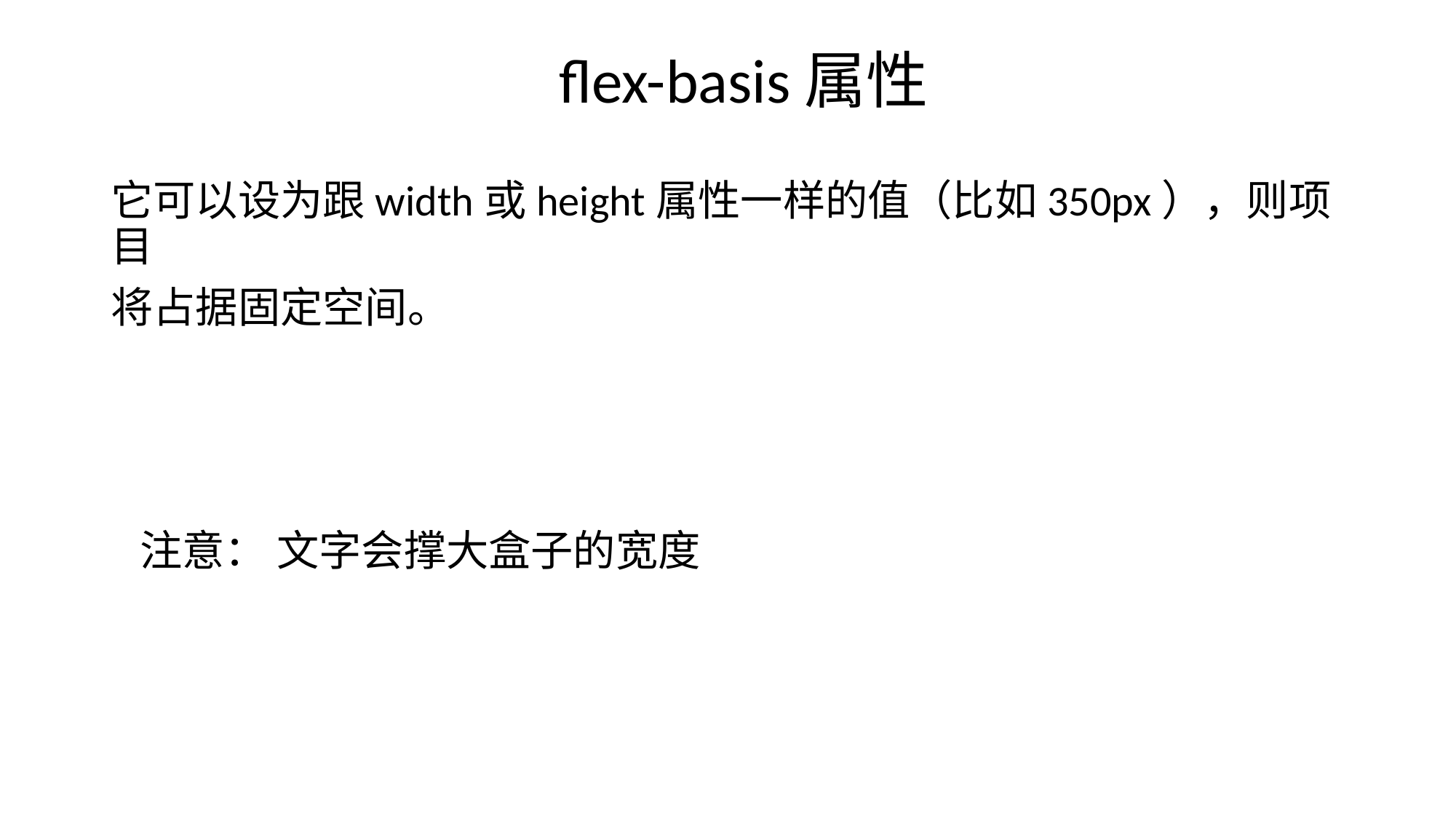

# flex-basis属性

它可以设为跟width或height属性一样的值（比如350px），则项目
将占据固定空间。

  注意： 文字会撑大盒子的宽度